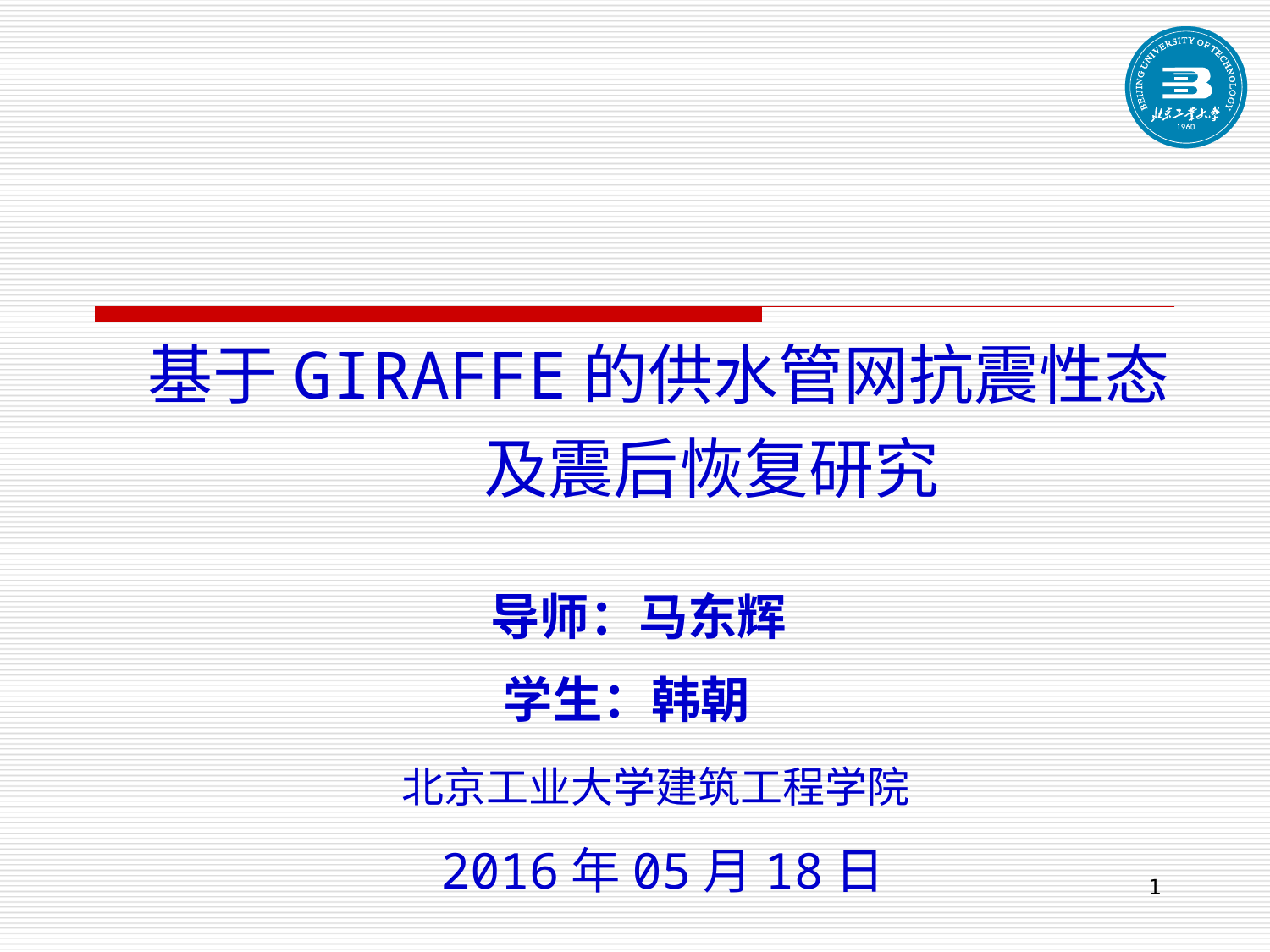

基于GIRAFFE的供水管网抗震性态及震后恢复研究
  导师：马东辉
学生：韩朝
北京工业大学建筑工程学院
2016年05月18日
1